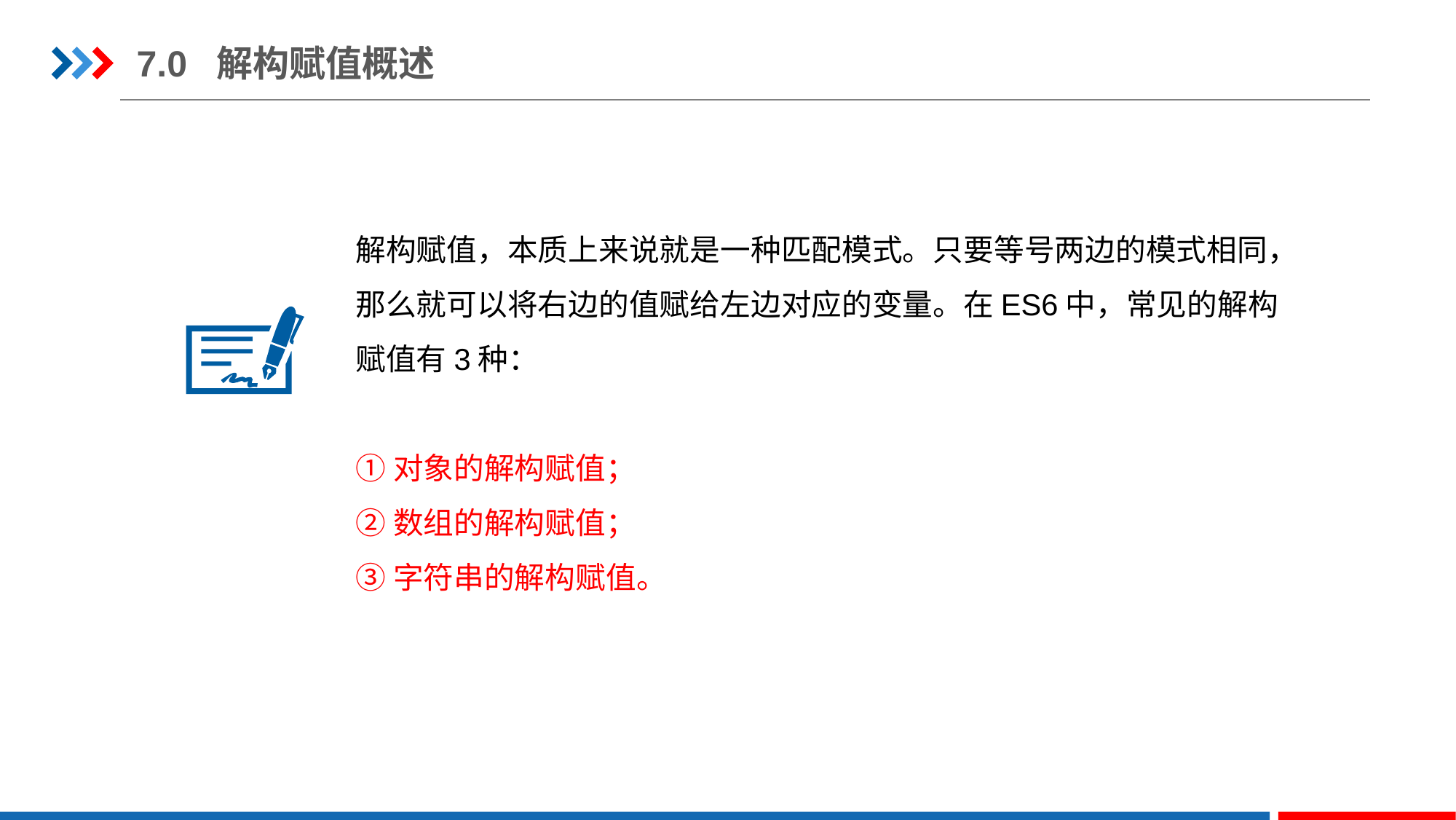

7.0  解构赋值概述
解构赋值，本质上来说就是一种匹配模式。只要等号两边的模式相同，那么就可以将右边的值赋给左边对应的变量。在ES6中，常见的解构赋值有3种：

①对象的解构赋值；
②数组的解构赋值；
③字符串的解构赋值。